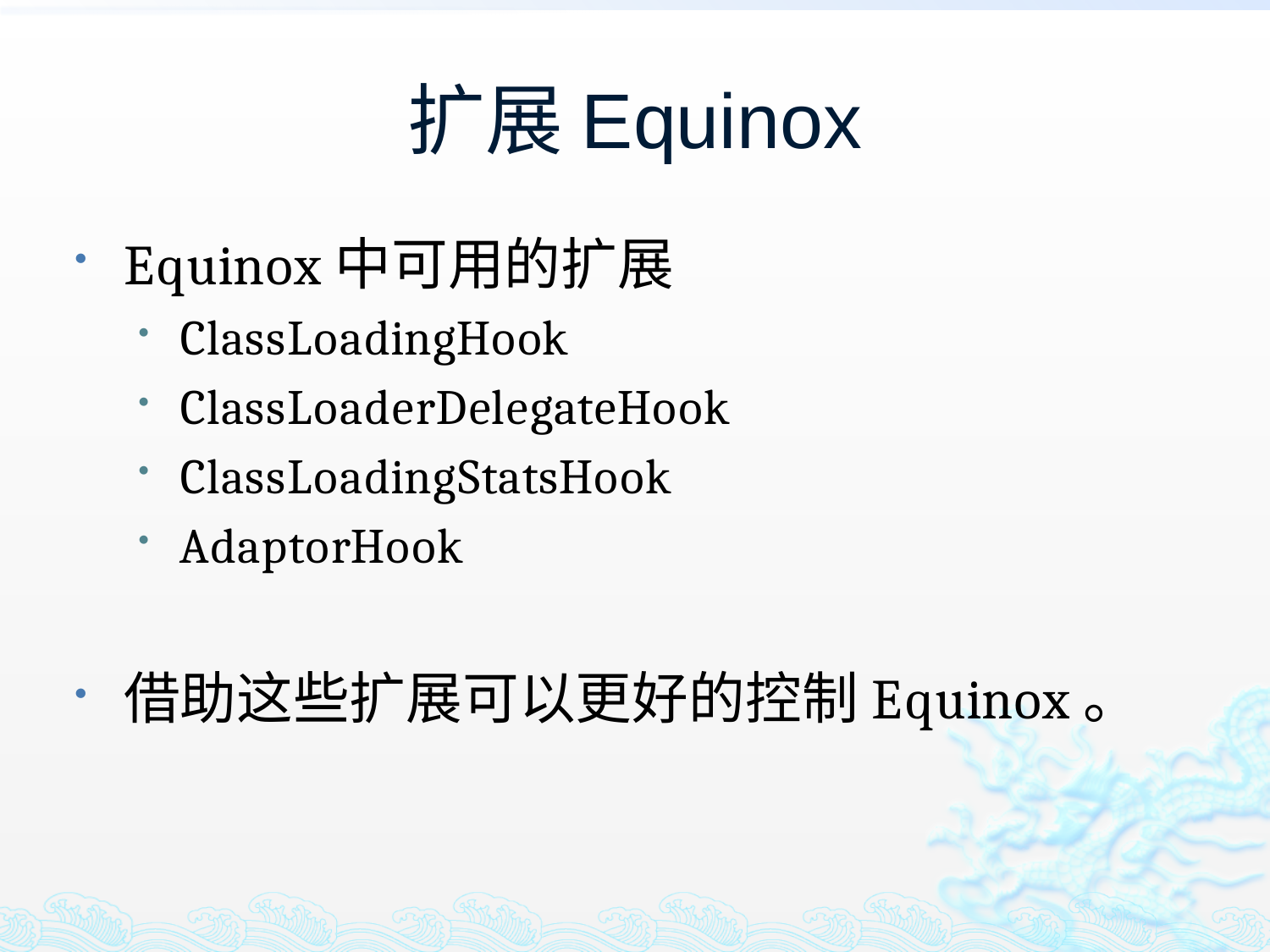

# 扩展Equinox
Equinox中可用的扩展
ClassLoadingHook
ClassLoaderDelegateHook
ClassLoadingStatsHook
AdaptorHook

借助这些扩展可以更好的控制Equinox。